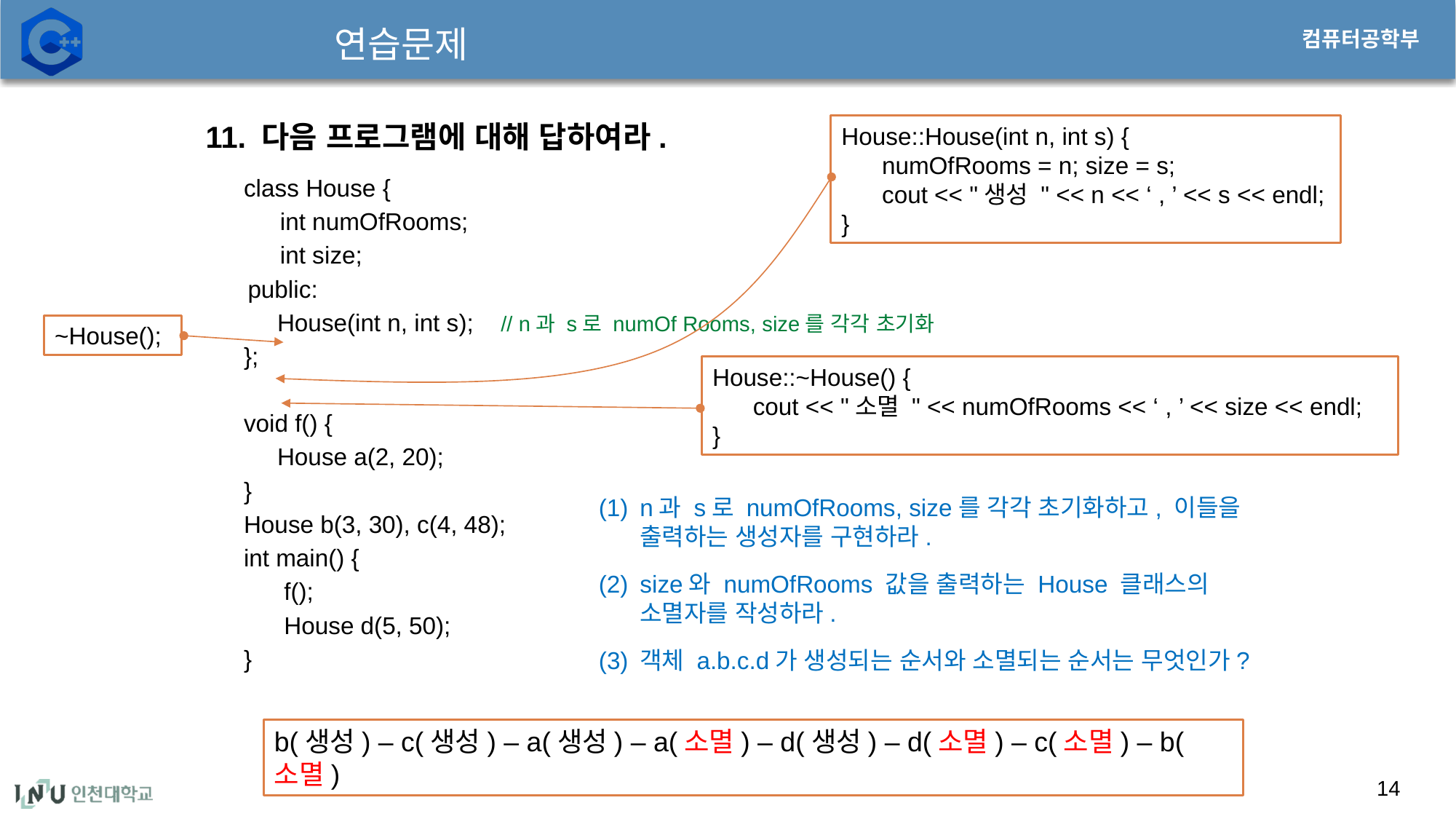

# 연습문제
11. 다음 프로그램에 대해 답하여라.
class House {
int numOfRooms;
int size;
public:
     House(int n, int s);    // n과 s로 numOf Rooms, size를 각각 초기화
};

void f() {
     House a(2, 20);
}
House b(3, 30), c(4, 48);
int main() {
      f();
      House d(5, 50);
}

House::House(int n, int s) {
      numOfRooms = n; size = s;
      cout << "생성 " << n << ‘ , ’ << s << endl;
}

~House();

House::~House() {
      cout << "소멸 " << numOfRooms << ‘ , ’ << size << endl;
}

n과 s로 numOfRooms, size를 각각 초기화하고, 이들을 출력하는 생성자를 구현하라.
size와 numOfRooms 값을 출력하는 House 클래스의 소멸자를 작성하라.
객체 a.b.c.d가 생성되는 순서와 소멸되는 순서는 무엇인가?
b(생성) – c(생성) – a(생성) – a(소멸) – d(생성) – d(소멸) – c(소멸) – b(소멸)